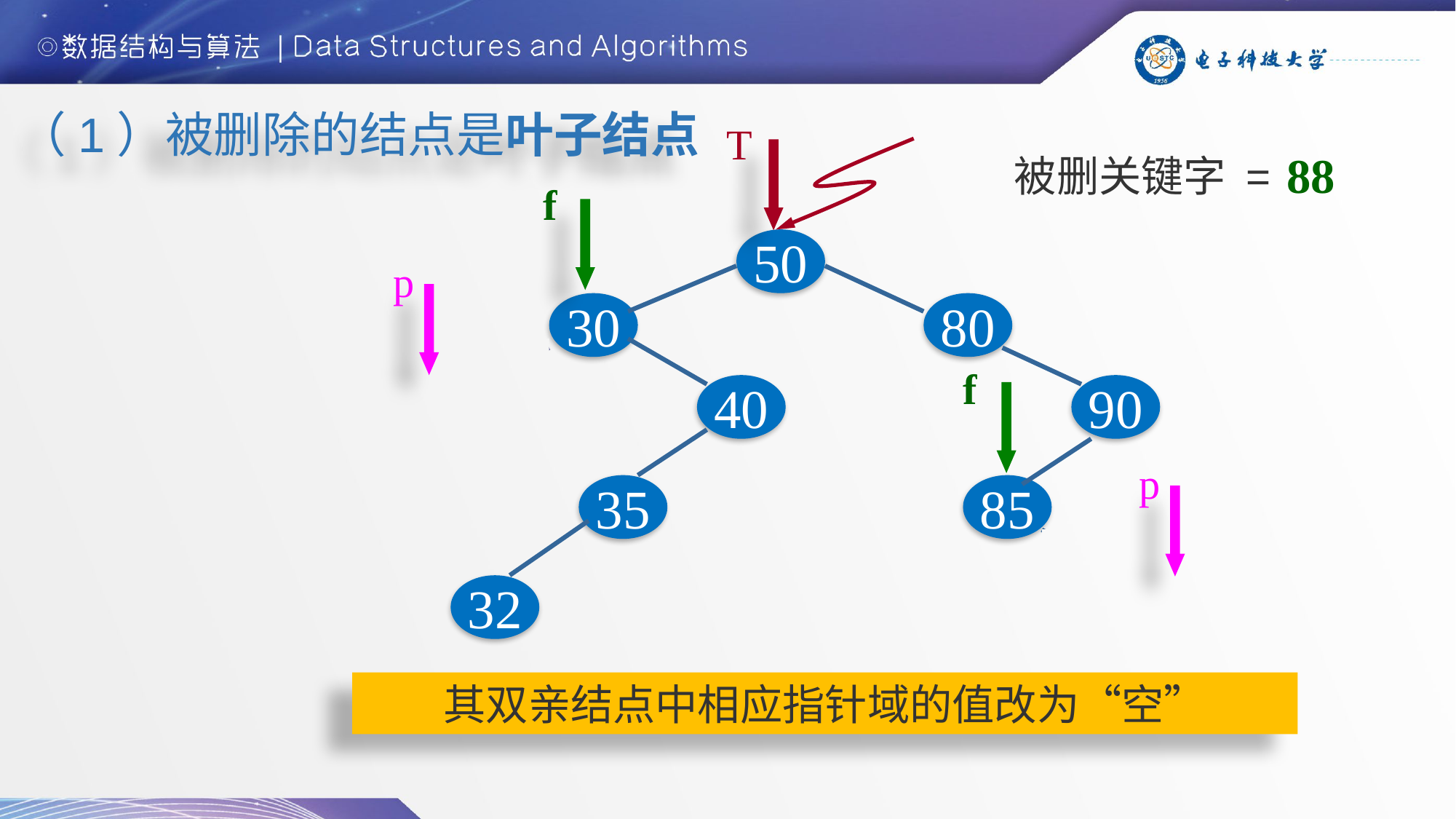

（1）被删除的结点是叶子结点
T

88
被删关键字 = 20
f

50
p

30
80

f
20
40
90

p
35
85

32
88
其双亲结点中相应指针域的值改为“空”